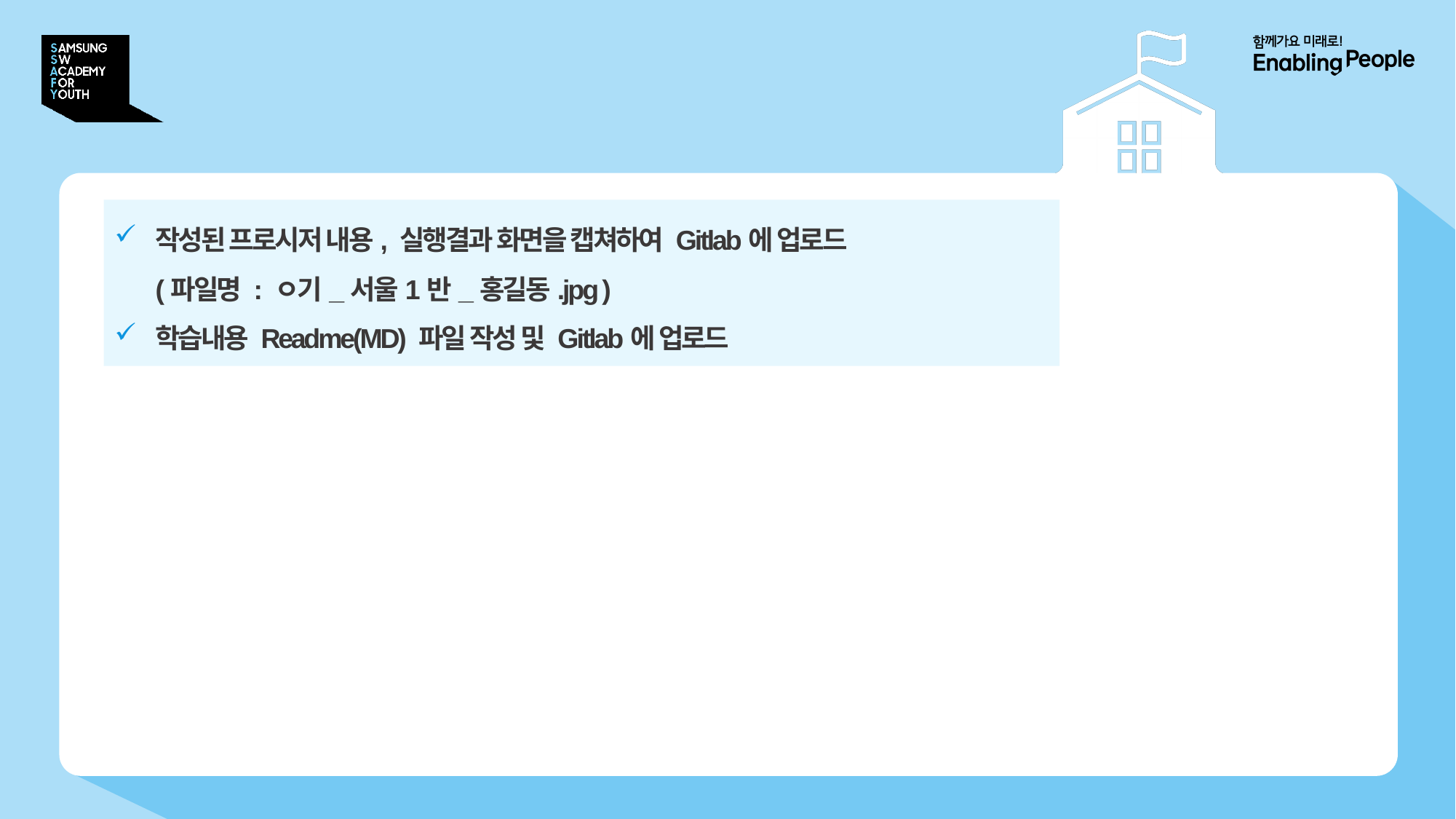

# 7. 제출
작성된 프로시저 내용, 실행결과 화면을 캡쳐하여 Gitlab에 업로드
(파일명 : ㅇ기_서울1반_홍길동.jpg )
학습내용 Readme(MD) 파일 작성 및 Gitlab에 업로드